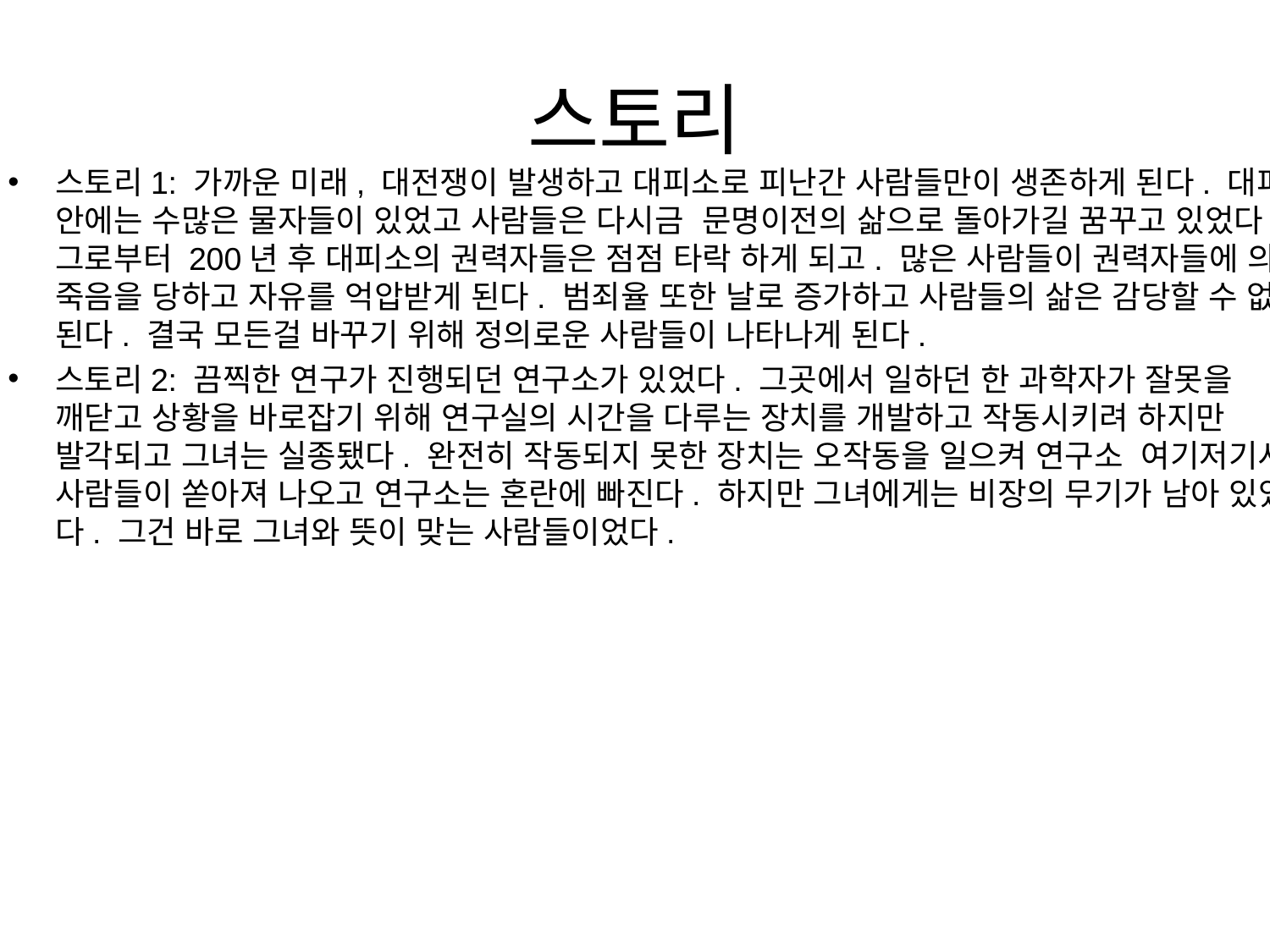

# 스토리
스토리1: 가까운 미래, 대전쟁이 발생하고 대피소로 피난간 사람들만이 생존하게 된다. 대피소 안에는 수많은 물자들이 있었고 사람들은 다시금  문명이전의 삶으로 돌아가길 꿈꾸고 있었다. 그로부터 200년 후 대피소의 권력자들은 점점 타락 하게 되고. 많은 사람들이 권력자들에 의해 죽음을 당하고 자유를 억압받게 된다. 범죄율 또한 날로 증가하고 사람들의 삶은 감당할 수 없게 된다. 결국 모든걸 바꾸기 위해 정의로운 사람들이 나타나게 된다.
스토리2: 끔찍한 연구가 진행되던 연구소가 있었다. 그곳에서 일하던 한 과학자가 잘못을 깨닫고 상황을 바로잡기 위해 연구실의 시간을 다루는 장치를 개발하고 작동시키려 하지만 발각되고 그녀는 실종됐다. 완전히 작동되지 못한 장치는 오작동을 일으켜 연구소  여기저기서 사람들이 쏟아져 나오고 연구소는 혼란에 빠진다. 하지만 그녀에게는 비장의 무기가 남아 있었다. 그건 바로 그녀와 뜻이 맞는 사람들이었다.